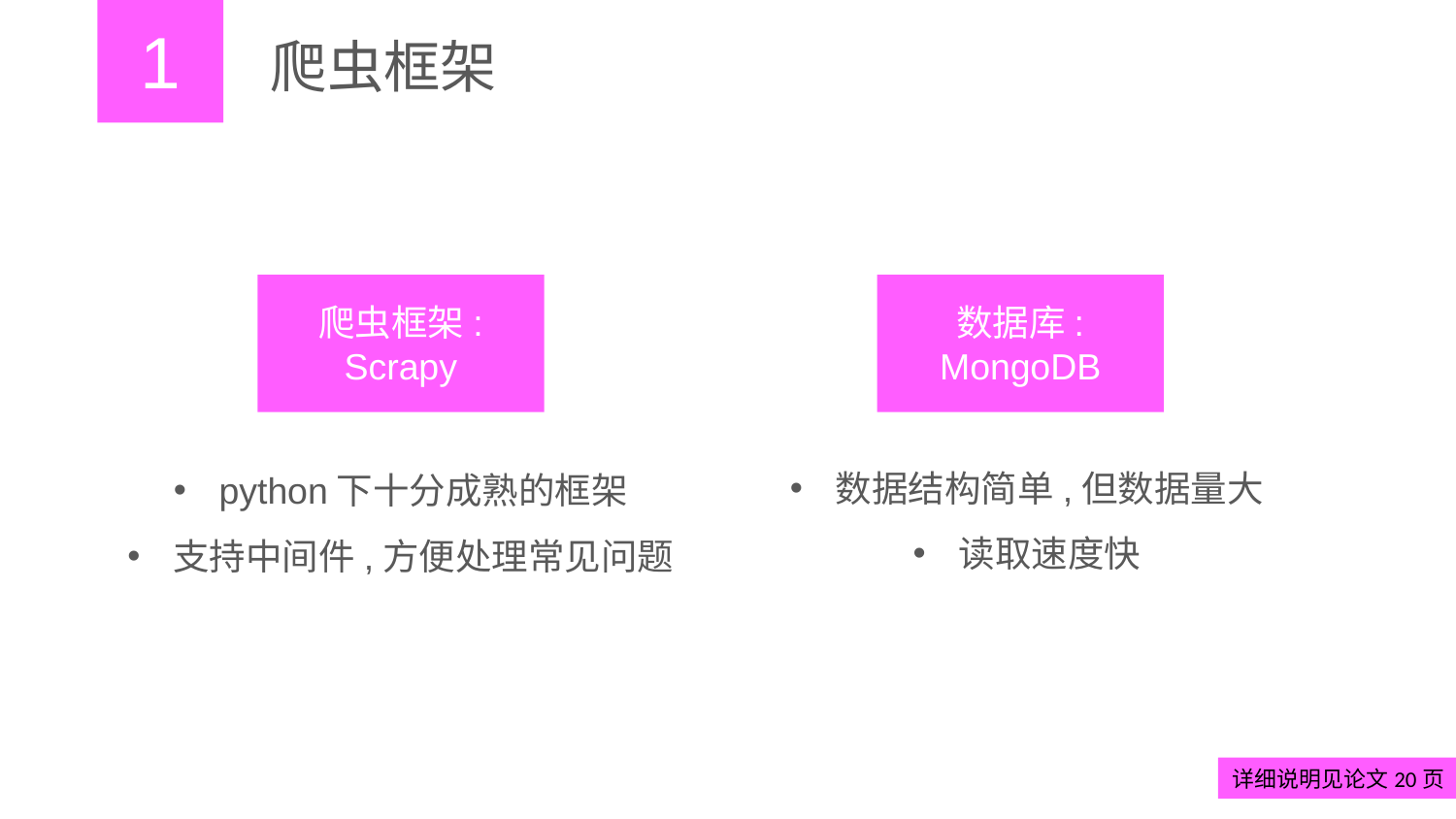

1
# 爬虫框架
爬虫框架:
Scrapy
数据库:
MongoDB
数据结构简单,但数据量大
读取速度快
python下十分成熟的框架
支持中间件,方便处理常见问题
详细说明见论文20页